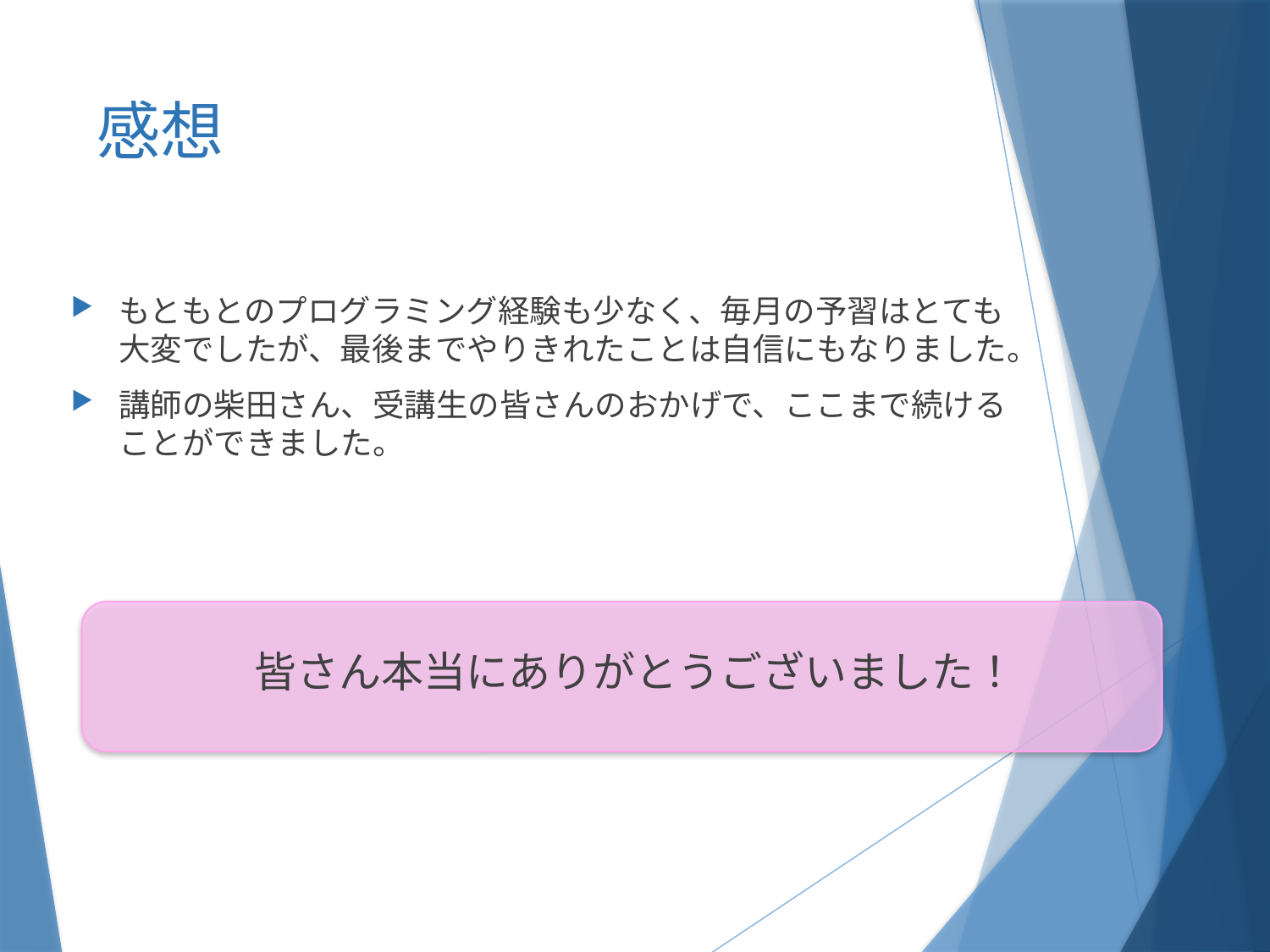

# 感想
もともとのプログラミング経験も少なく、毎月の予習はとても
大変でしたが、最後までやりきれたことは自信にもなりました。
講師の柴田さん、受講生の皆さんのおかげで、ここまで続けることができました。

皆さん本当にありがとうございました！